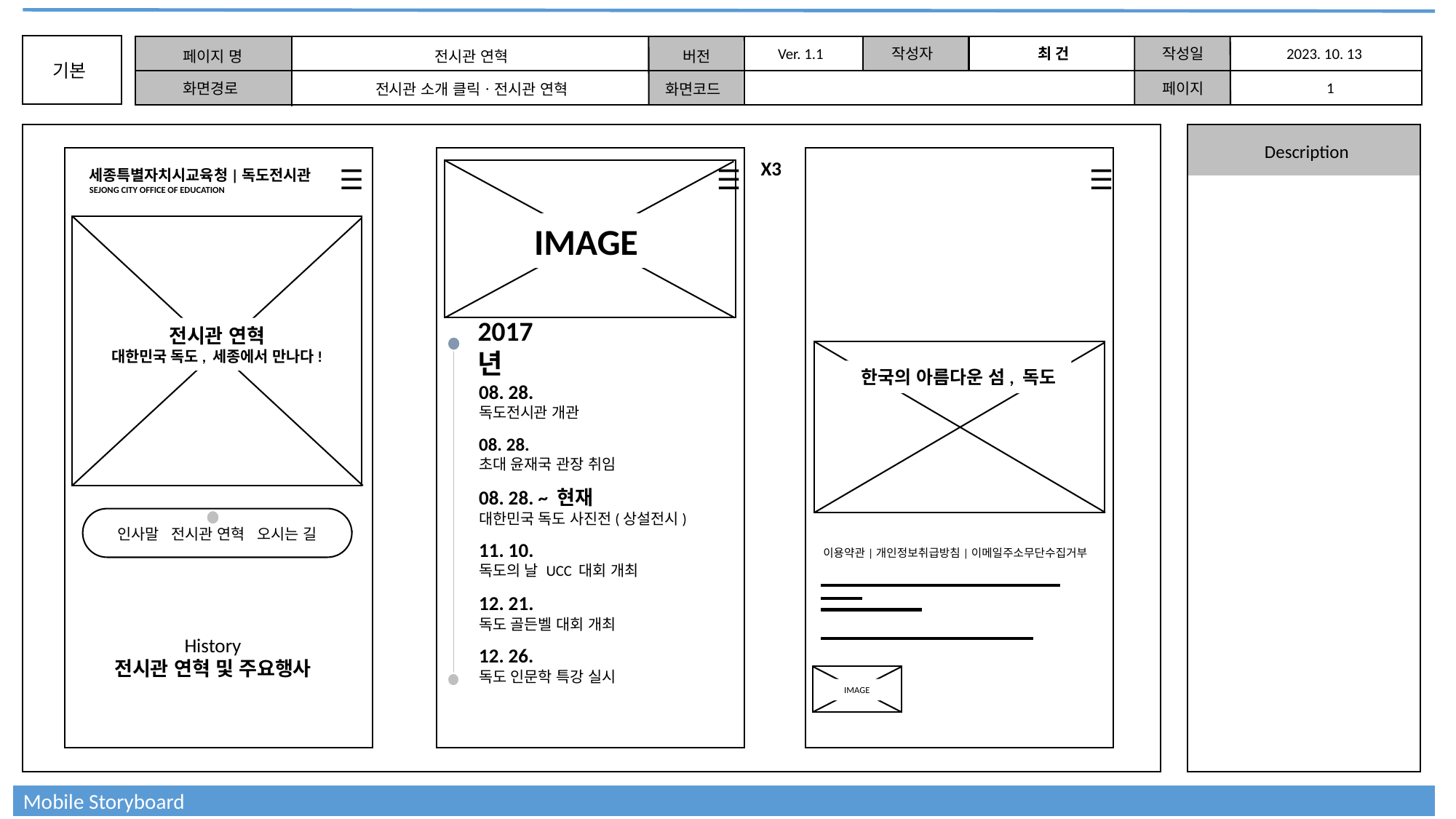

Ver. 1.1
2023. 10. 13
최 건
작성자
작성일
버전
페이지 명
전시관 연혁
1
화면경로
페이지
전시관 소개 클릭ㆍ전시관 연혁
화면코드
기본

Description

전시관 연혁
대한민국 독도, 세종에서 만나다!

한국의 아름다운 섬, 독도
이용약관|개인정보취급방침|이메일주소무단수집거부

IMAGE
X3
☰
☰
☰

IMAGE
세종특별자치시교육청|독도전시관
SEJONG CITY OFFICE OF EDUCATION
2017년

08. 28.
독도전시관 개관
08. 28.
초대 윤재국 관장 취임
08. 28. ~ 현재
대한민국 독도 사진전(상설전시)

인사말   전시관 연혁   오시는 길
전시안내 보기   ↗
11. 10.
독도의 날 UCC 대회 개최
12. 21.
독도 골든벨 대회 개최
History
전시관 연혁 및 주요행사
12. 26.
독도 인문학 특강 실시

Mobile Storyboard
안녕하십니까? 독도와 독도전시관을 사랑해 주셔서 진심으로 감사드립니다.